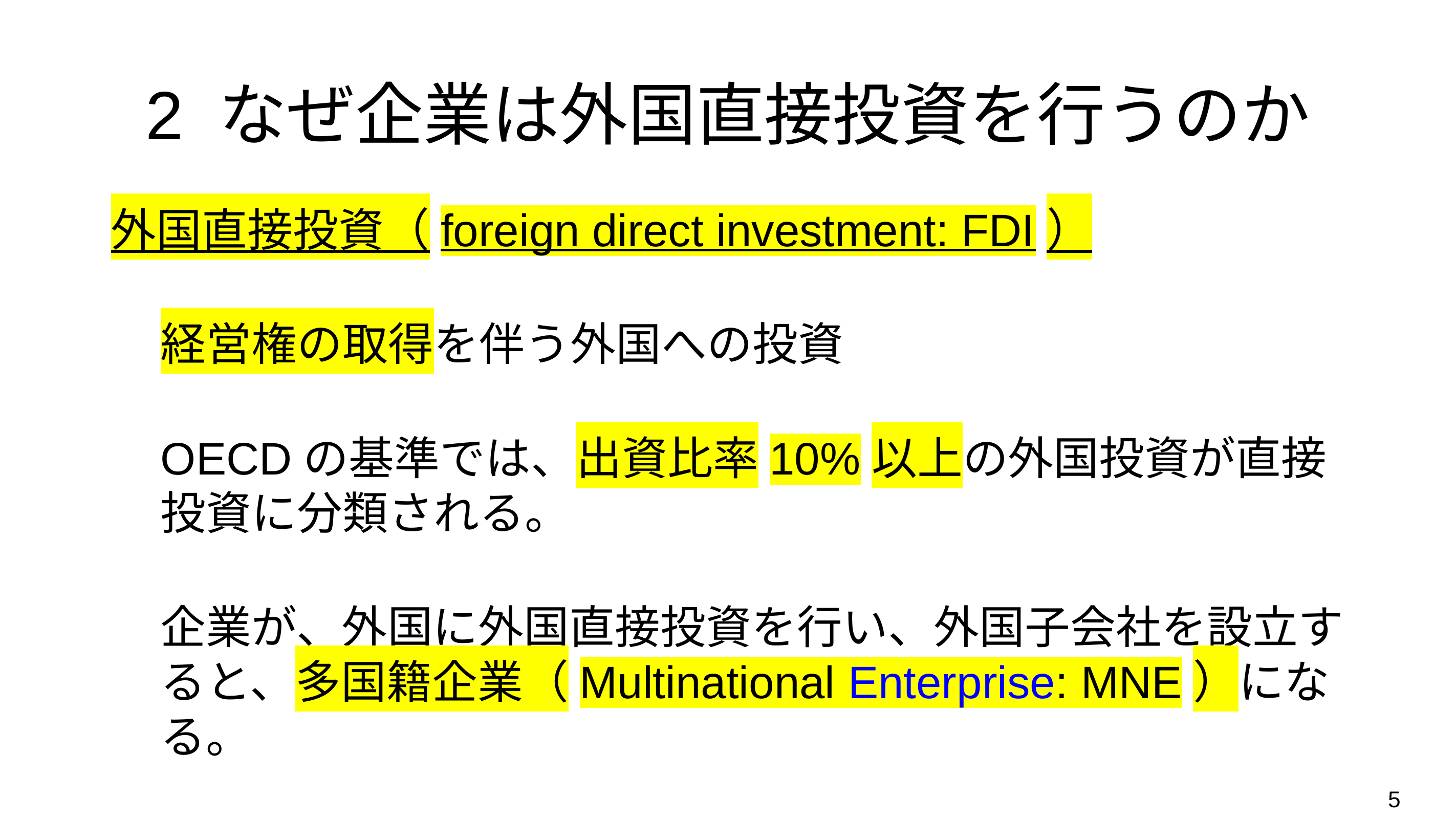

# 2 なぜ企業は外国直接投資を行うのか
外国直接投資（foreign direct investment: FDI）
経営権の取得を伴う外国への投資
OECDの基準では、出資比率10%以上の外国投資が直接投資に分類される。
企業が、外国に外国直接投資を行い、外国子会社を設立すると、多国籍企業（Multinational Enterprise: MNE）になる。
5